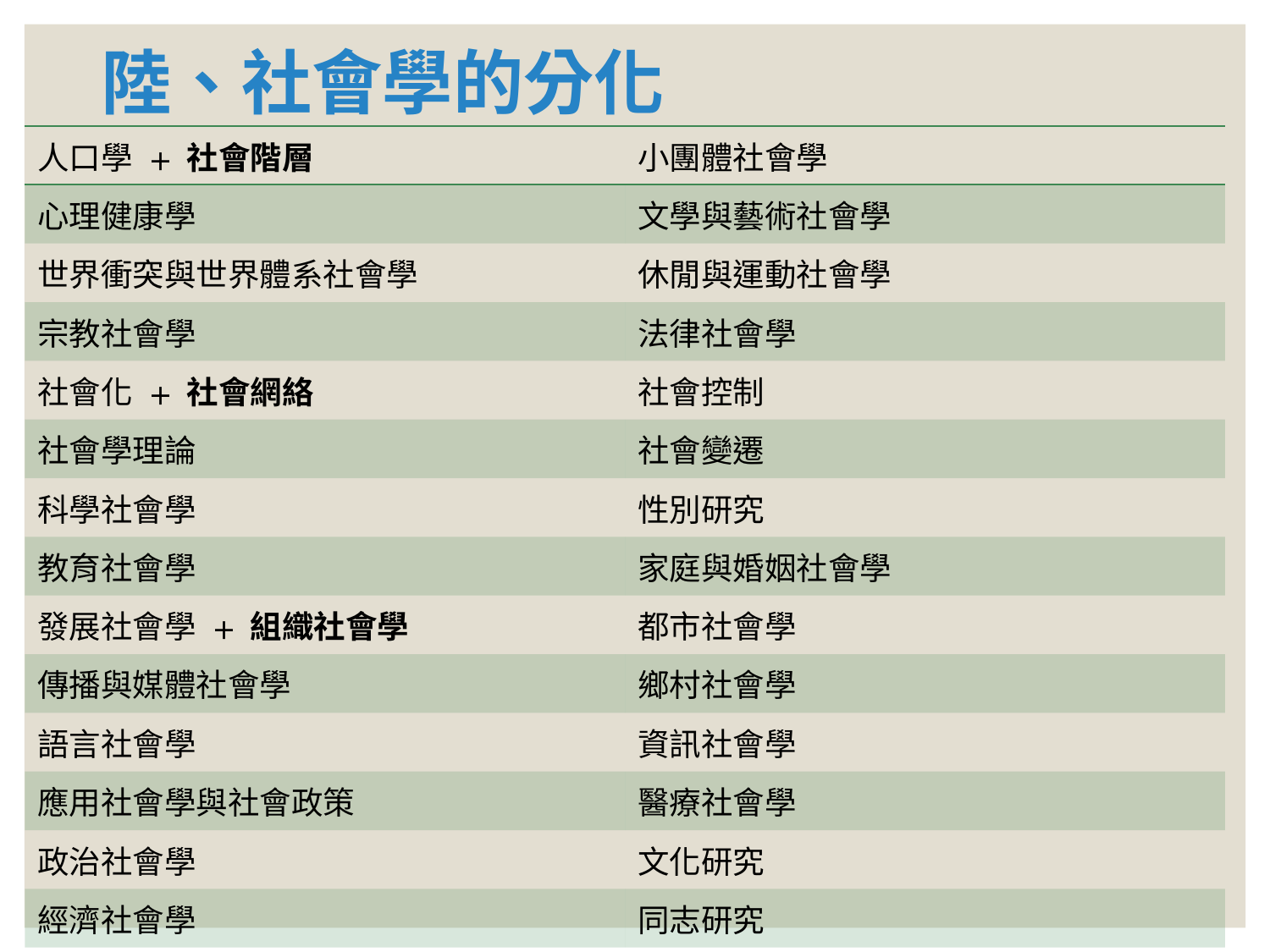

# 陸、社會學的分化
| 人口學 + 社會階層 | 小團體社會學 |
| --- | --- |
| 心理健康學 | 文學與藝術社會學 |
| 世界衝突與世界體系社會學 | 休閒與運動社會學 |
| 宗教社會學 | 法律社會學 |
| 社會化 + 社會網絡 | 社會控制 |
| 社會學理論 | 社會變遷 |
| 科學社會學 | 性別研究 |
| 教育社會學 | 家庭與婚姻社會學 |
| 發展社會學 + 組織社會學 | 都市社會學 |
| 傳播與媒體社會學 | 鄉村社會學 |
| 語言社會學 | 資訊社會學 |
| 應用社會學與社會政策 | 醫療社會學 |
| 政治社會學 | 文化研究 |
| 經濟社會學 | 同志研究 |
| 量化方法學 | 環境社會學 |